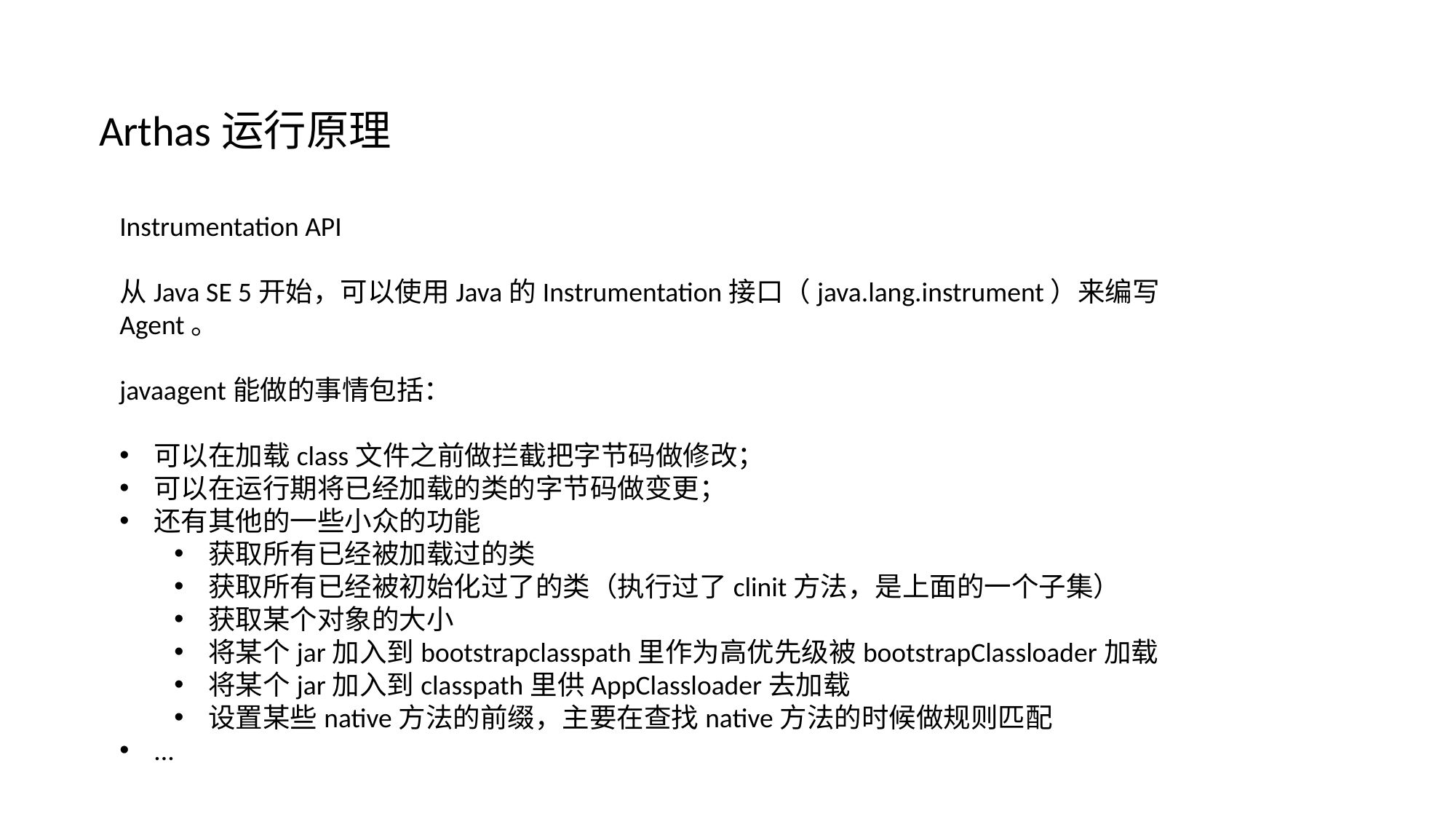

Arthas运行原理

Instrumentation API

从Java SE 5开始，可以使用Java的Instrumentation接口（java.lang.instrument）来编写Agent。

javaagent能做的事情包括：

可以在加载class文件之前做拦截把字节码做修改；
可以在运行期将已经加载的类的字节码做变更；
还有其他的一些小众的功能
获取所有已经被加载过的类
获取所有已经被初始化过了的类（执行过了clinit方法，是上面的一个子集）
获取某个对象的大小
将某个jar加入到bootstrapclasspath里作为高优先级被bootstrapClassloader加载
将某个jar加入到classpath里供AppClassloader去加载
设置某些native方法的前缀，主要在查找native方法的时候做规则匹配
...

$ profiler getSamples
23